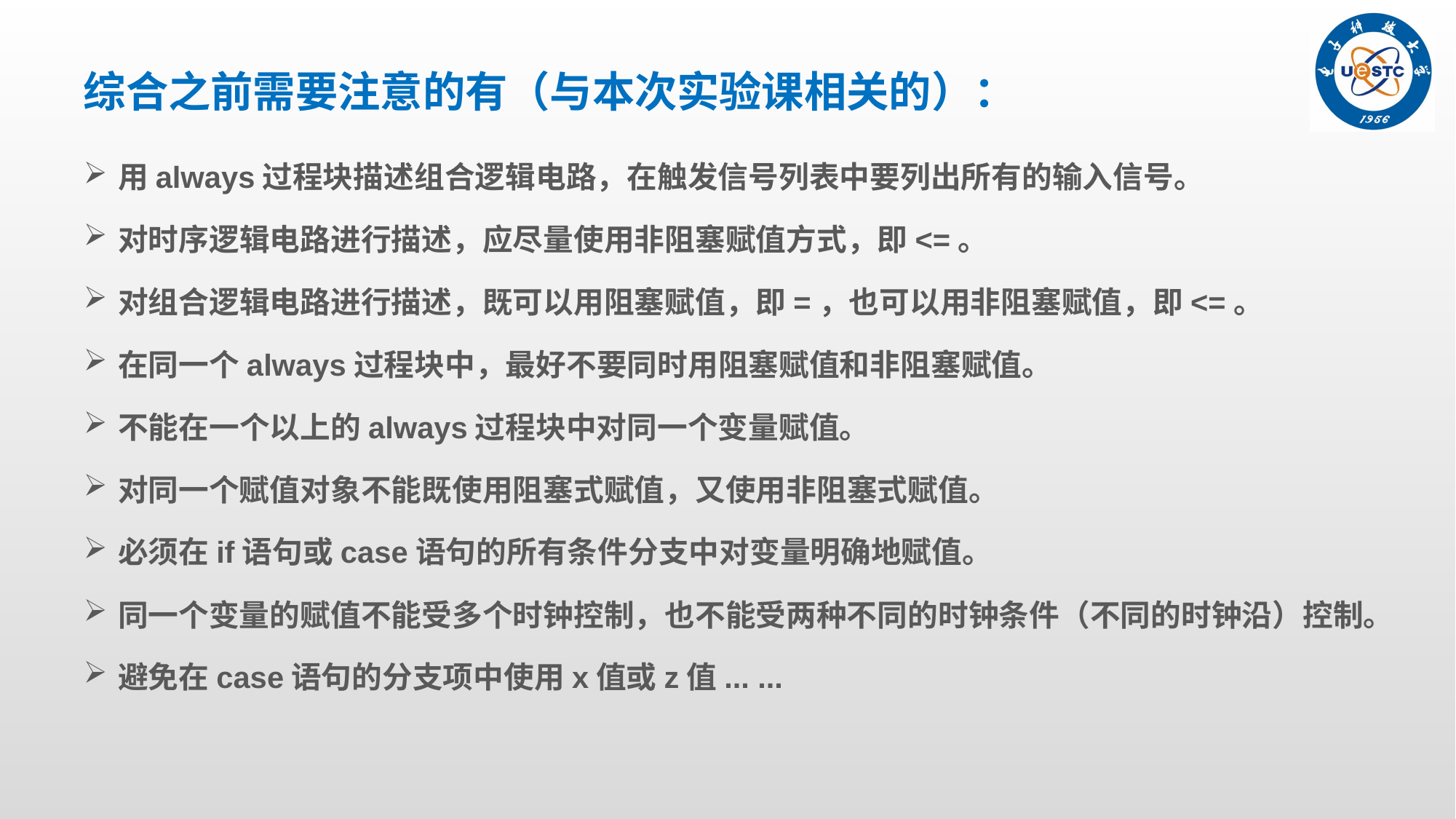

# 综合之前需要注意的有（与本次实验课相关的）：
用always过程块描述组合逻辑电路，在触发信号列表中要列出所有的输入信号。
对时序逻辑电路进行描述，应尽量使用非阻塞赋值方式，即<=。
对组合逻辑电路进行描述，既可以用阻塞赋值，即=，也可以用非阻塞赋值，即<=。
在同一个always过程块中，最好不要同时用阻塞赋值和非阻塞赋值。
不能在一个以上的always过程块中对同一个变量赋值。
对同一个赋值对象不能既使用阻塞式赋值，又使用非阻塞式赋值。
必须在if语句或case语句的所有条件分支中对变量明确地赋值。
同一个变量的赋值不能受多个时钟控制，也不能受两种不同的时钟条件（不同的时钟沿）控制。
避免在case语句的分支项中使用x值或z值... ...